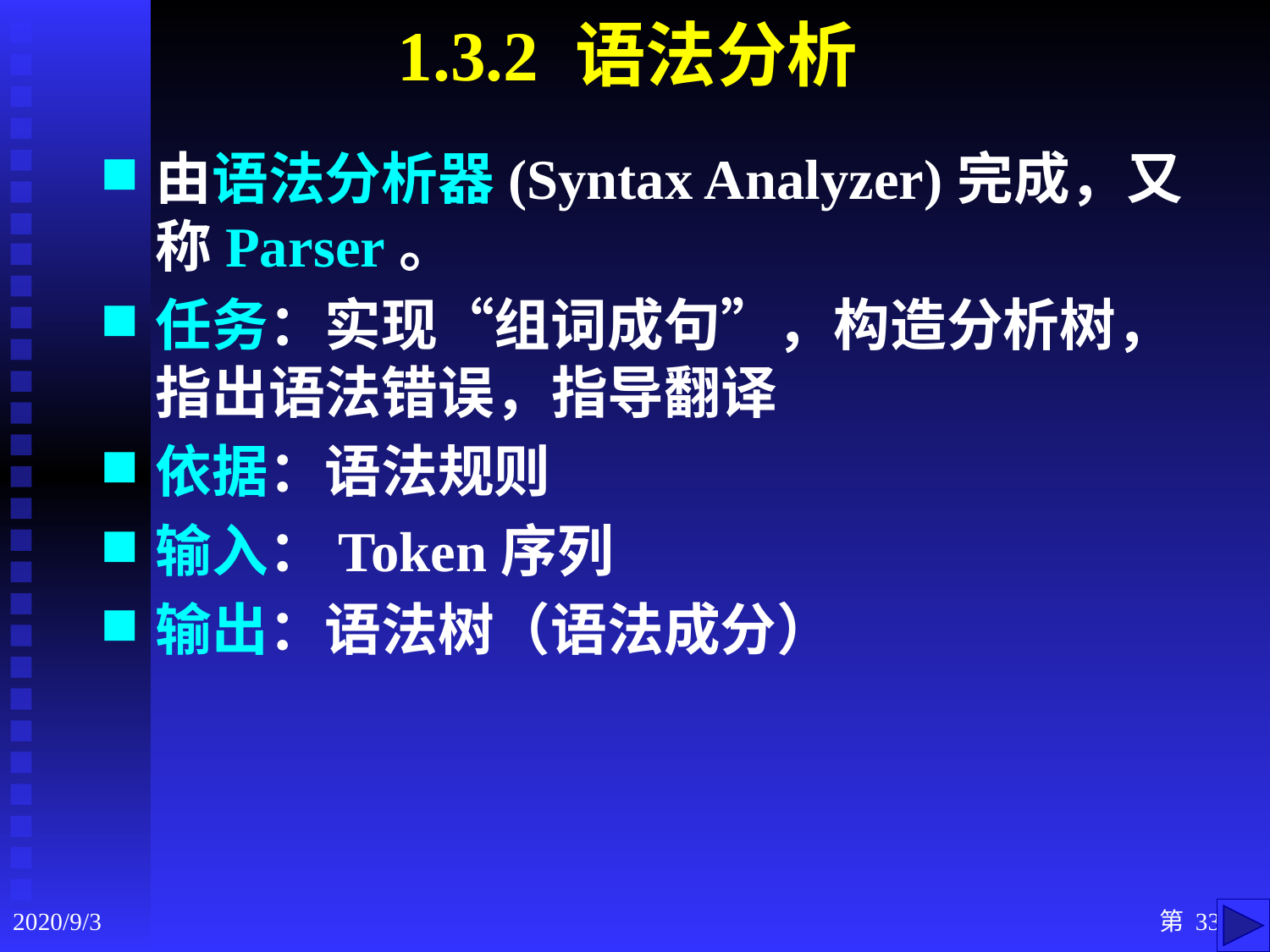

1.3.2 语法分析
由语法分析器(Syntax Analyzer)完成，又称Parser。
任务：实现“组词成句”，构造分析树，指出语法错误，指导翻译
依据：语法规则
输入：Token序列
输出：语法树（语法成分）
2020/9/3
第 33 页